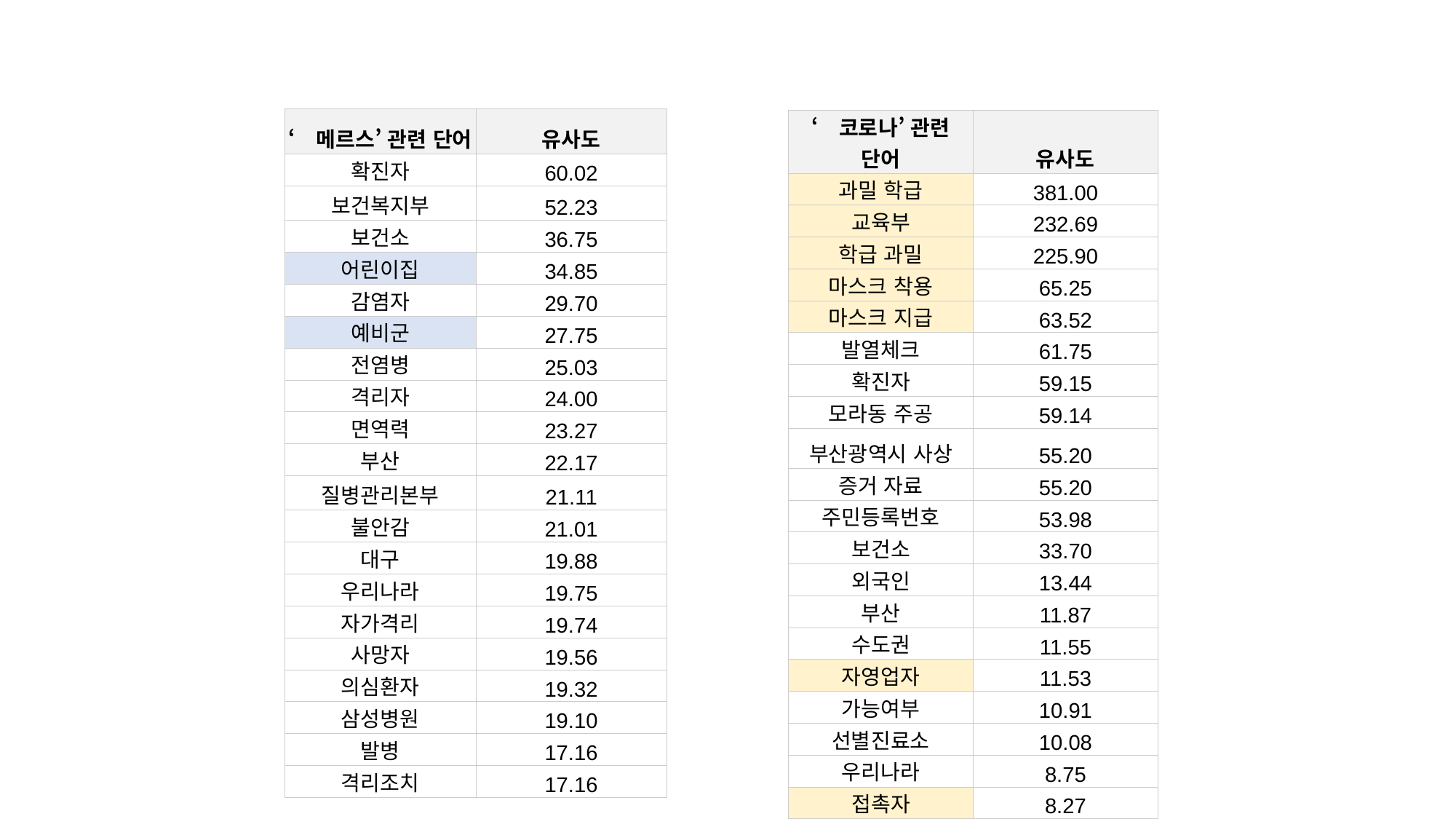

| ‘메르스’ 관련 단어 | 유사도 |
| --- | --- |
| 확진자 | 60.02 |
| 보건복지부 | 52.23 |
| 보건소 | 36.75 |
| 어린이집 | 34.85 |
| 감염자 | 29.70 |
| 예비군 | 27.75 |
| 전염병 | 25.03 |
| 격리자 | 24.00 |
| 면역력 | 23.27 |
| 부산 | 22.17 |
| 질병관리본부 | 21.11 |
| 불안감 | 21.01 |
| 대구 | 19.88 |
| 우리나라 | 19.75 |
| 자가격리 | 19.74 |
| 사망자 | 19.56 |
| 의심환자 | 19.32 |
| 삼성병원 | 19.10 |
| 발병 | 17.16 |
| 격리조치 | 17.16 |
| ‘코로나’ 관련 단어 | 유사도 |
| --- | --- |
| 과밀 학급 | 381.00 |
| 교육부 | 232.69 |
| 학급 과밀 | 225.90 |
| 마스크 착용 | 65.25 |
| 마스크 지급 | 63.52 |
| 발열체크 | 61.75 |
| 확진자 | 59.15 |
| 모라동 주공 | 59.14 |
| 부산광역시 사상 | 55.20 |
| 증거 자료 | 55.20 |
| 주민등록번호 | 53.98 |
| 보건소 | 33.70 |
| 외국인 | 13.44 |
| 부산 | 11.87 |
| 수도권 | 11.55 |
| 자영업자 | 11.53 |
| 가능여부 | 10.91 |
| 선별진료소 | 10.08 |
| 우리나라 | 8.75 |
| 접촉자 | 8.27 |